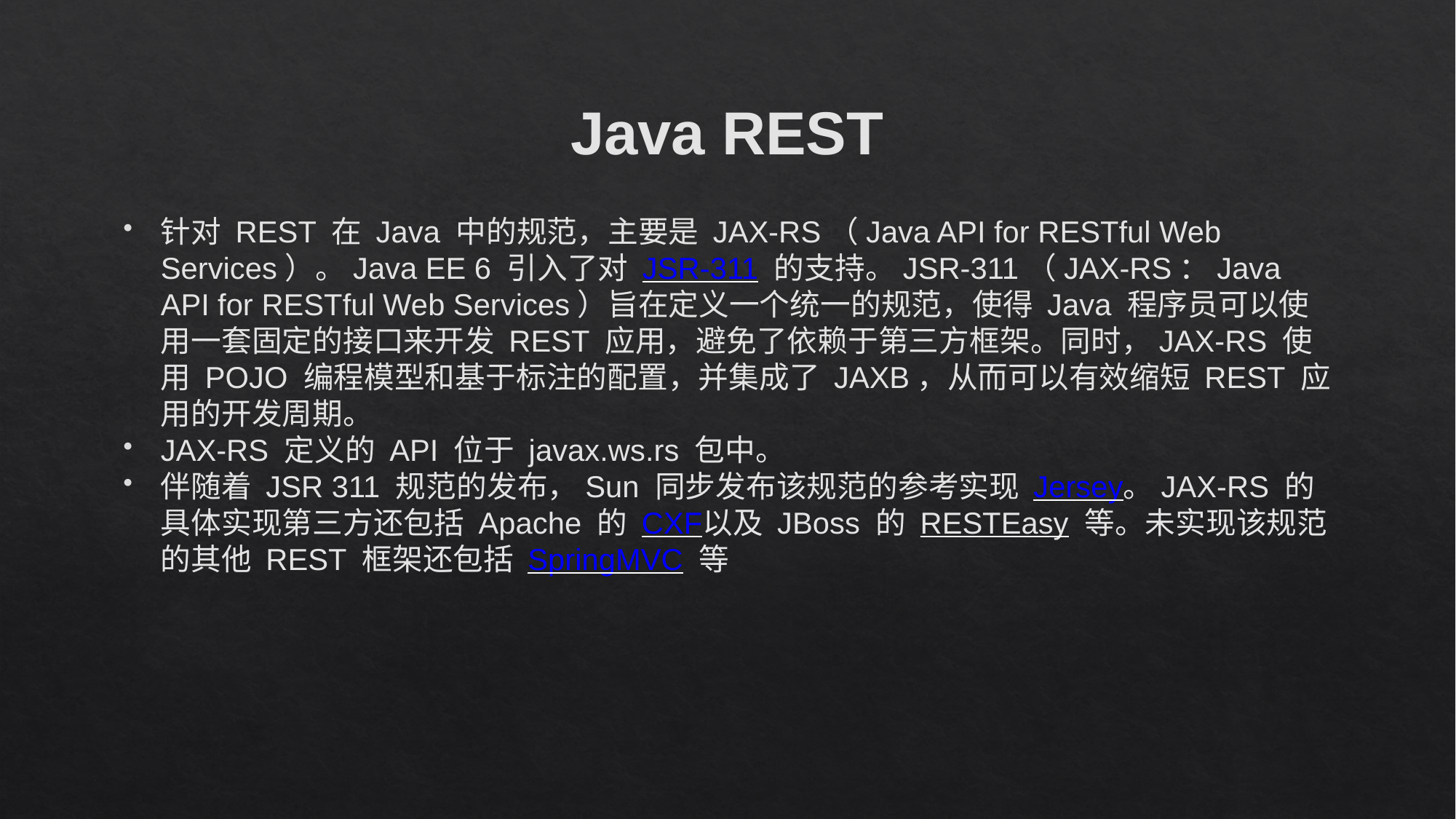

Java REST
针对 REST 在 Java 中的规范，主要是 JAX-RS（Java API for RESTful Web Services）。Java EE 6 引入了对 JSR-311 的支持。JSR-311（JAX-RS：Java API for RESTful Web Services）旨在定义一个统一的规范，使得 Java 程序员可以使用一套固定的接口来开发 REST 应用，避免了依赖于第三方框架。同时，JAX-RS 使用 POJO 编程模型和基于标注的配置，并集成了 JAXB，从而可以有效缩短 REST 应用的开发周期。
JAX-RS 定义的 API 位于 javax.ws.rs 包中。
伴随着 JSR 311 规范的发布，Sun 同步发布该规范的参考实现 Jersey。JAX-RS 的具体实现第三方还包括 Apache 的 CXF以及 JBoss 的 RESTEasy 等。未实现该规范的其他 REST 框架还包括 SpringMVC 等